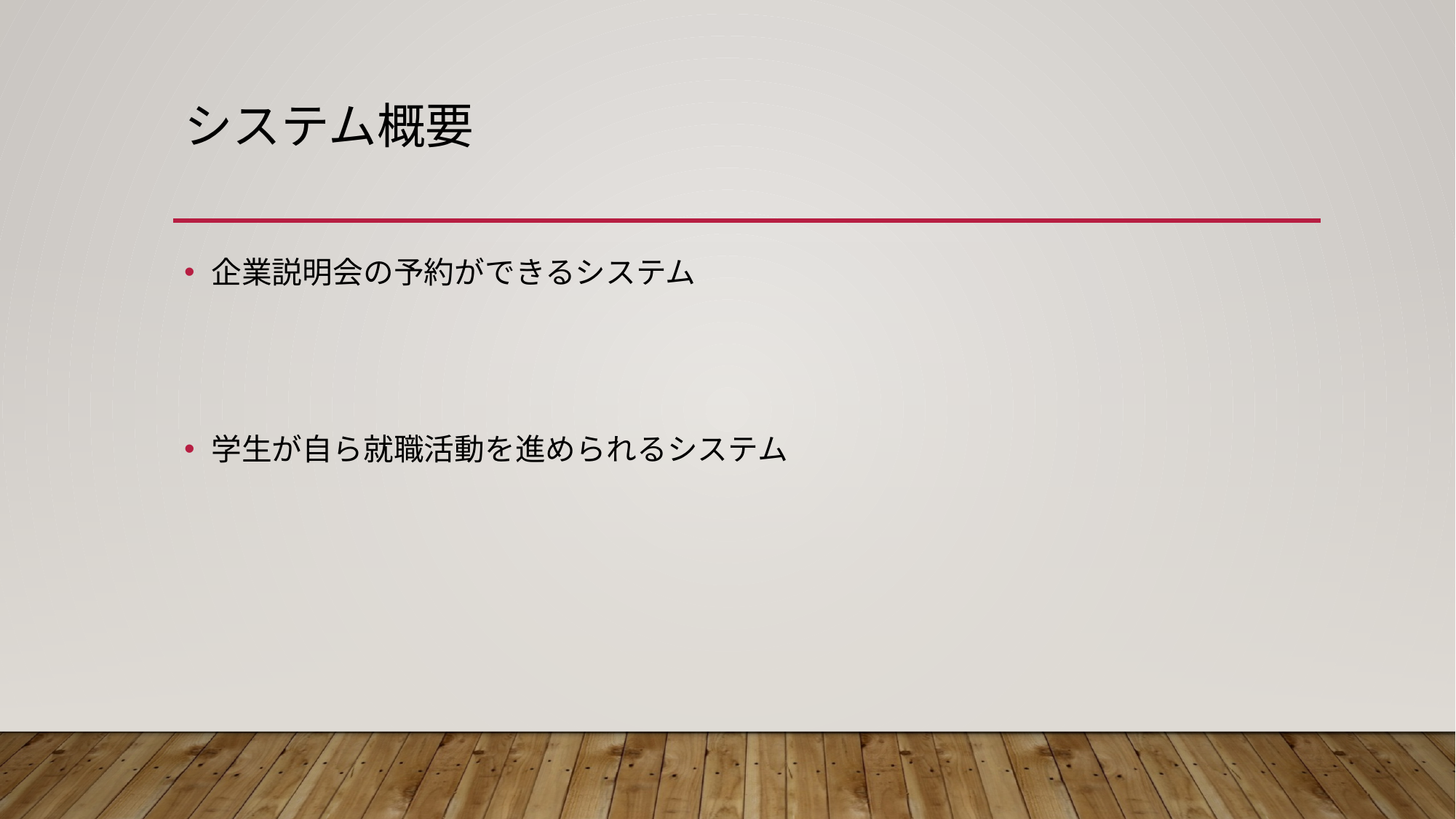

# システム概要
企業説明会の予約ができるシステム

学生が自ら就職活動を進められるシステム